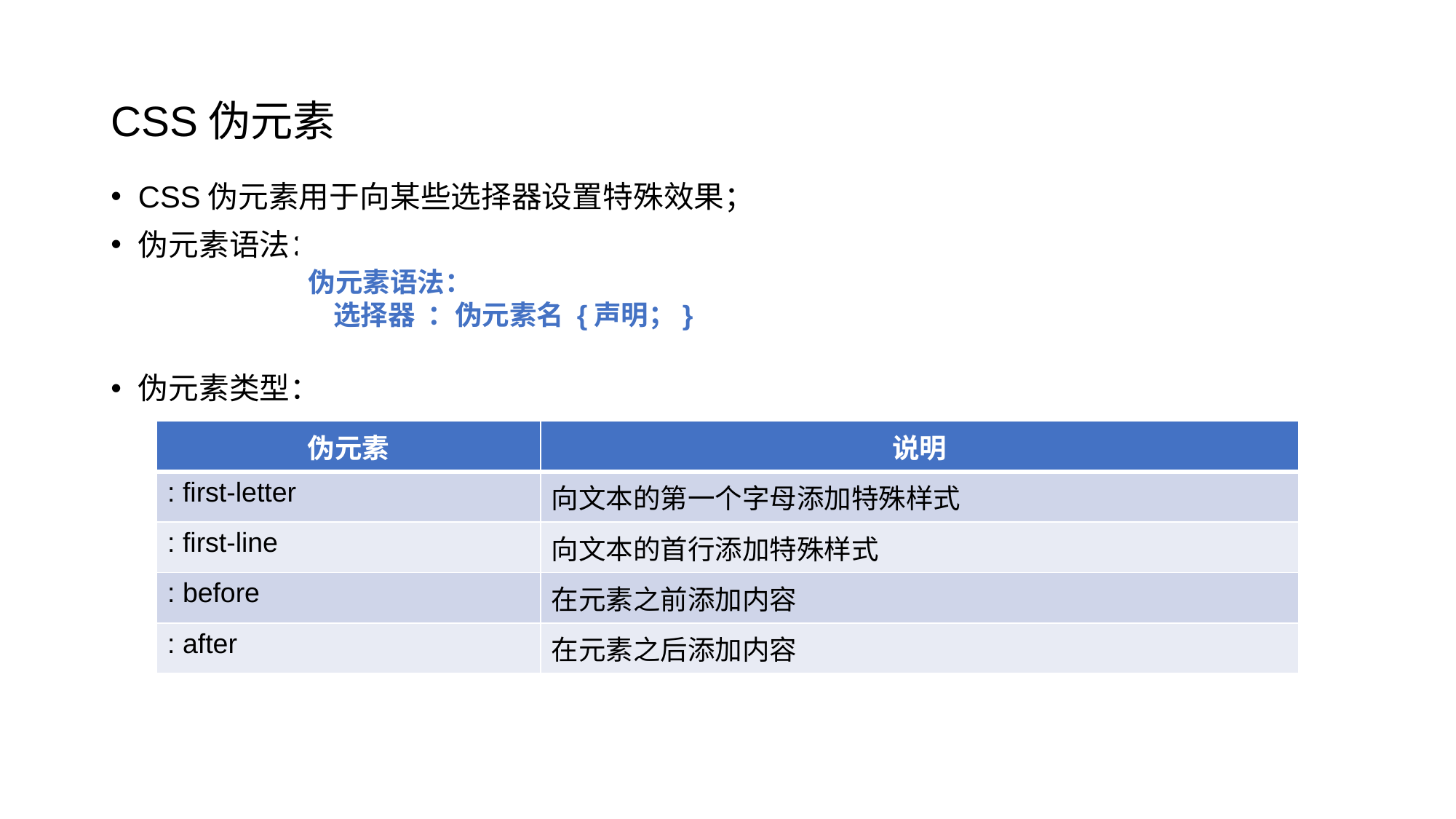

# CSS伪元素
CSS伪元素用于向某些选择器设置特殊效果；
伪元素语法：

伪元素类型：
伪元素语法：
   选择器  ：伪元素名 {声明；}
| 伪元素 | 说明 |
| --- | --- |
| : first-letter | 向文本的第一个字母添加特殊样式 |
| : first-line | 向文本的首行添加特殊样式 |
| : before | 在元素之前添加内容 |
| : after | 在元素之后添加内容 |